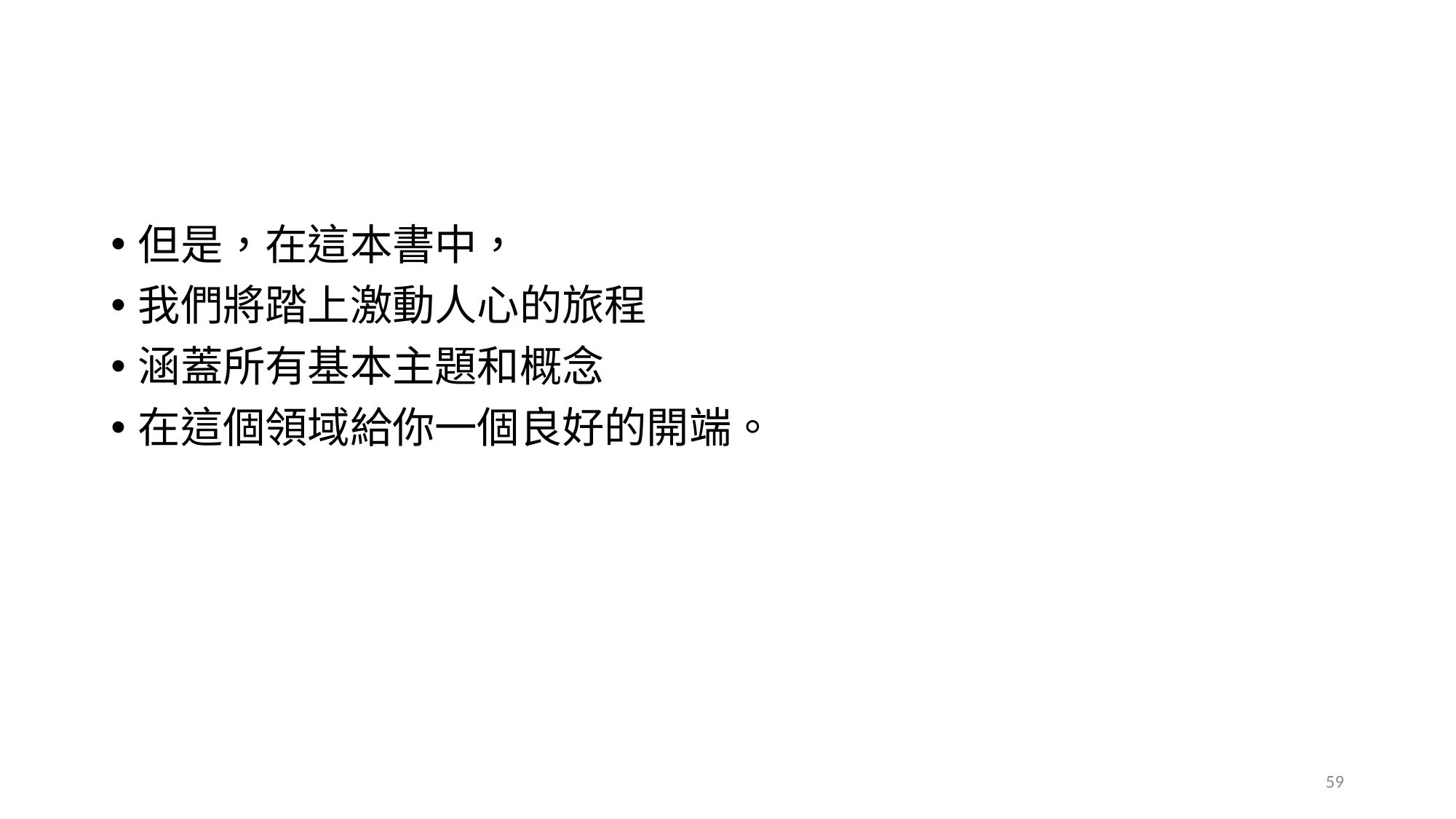

#
但是，在這本書中，
我們將踏上激動人心的旅程
涵蓋所有基本主題和概念
在這個領域給你一個良好的開端。
59